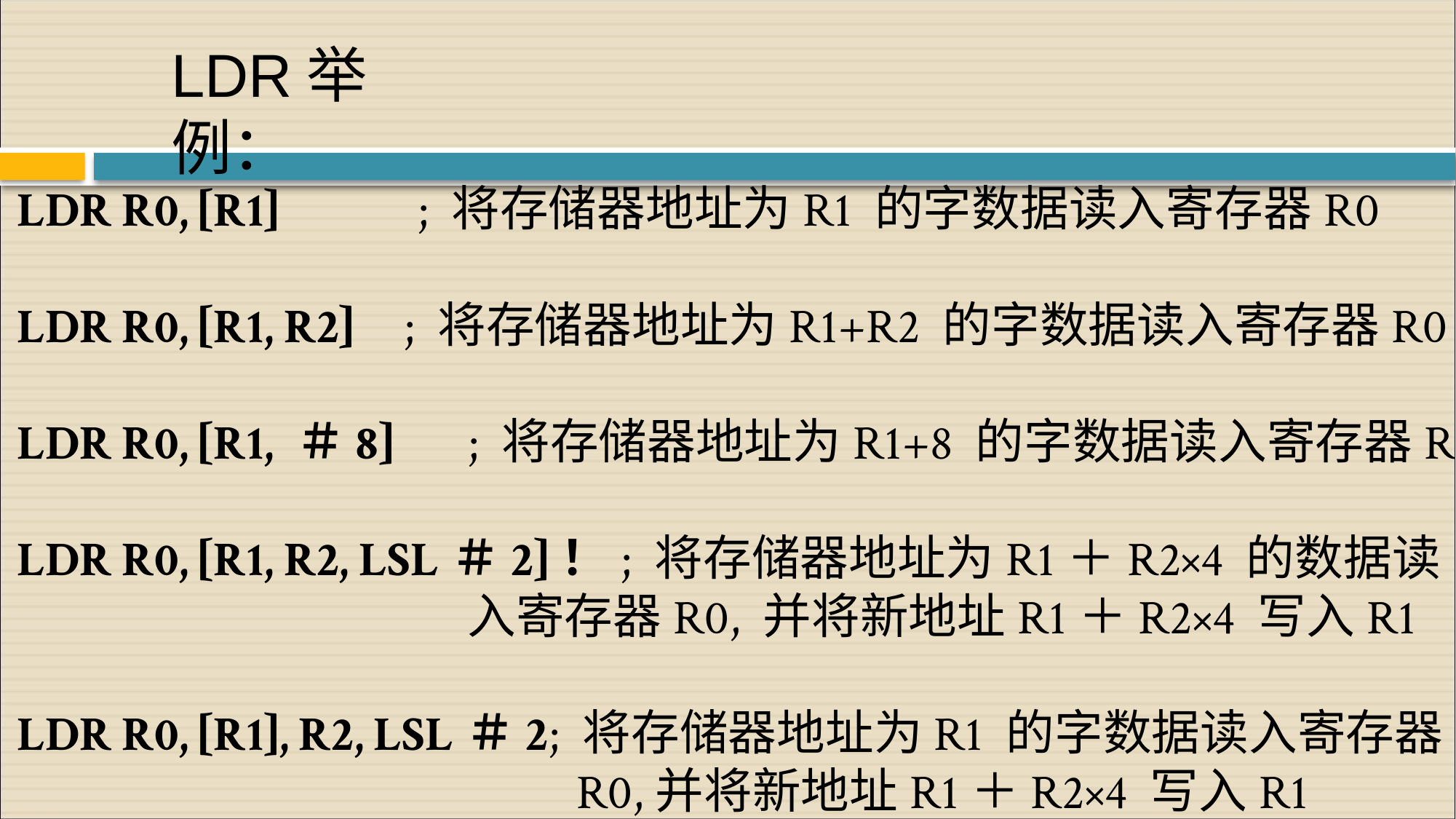

LDR举例：
LDR R0, [R1]	      ; 将存储器地址为R1 的字数据读入寄存器R0

LDR R0, [R1, R2]     ; 将存储器地址为R1+R2 的字数据读入寄存器R0

LDR R0, [R1, ＃8]	; 将存储器地址为R1+8 的字数据读入寄存器R0

LDR R0, [R1, R2, LSL＃2]！; 将存储器地址为R1＋R2×4 的数据读						入寄存器R0, 并将新地址R1＋R2×4 写入R1

LDR R0, [R1], R2, LSL＃2; 将存储器地址为R1 的字数据读入寄存器							R0,并将新地址R1＋R2×4 写入R1